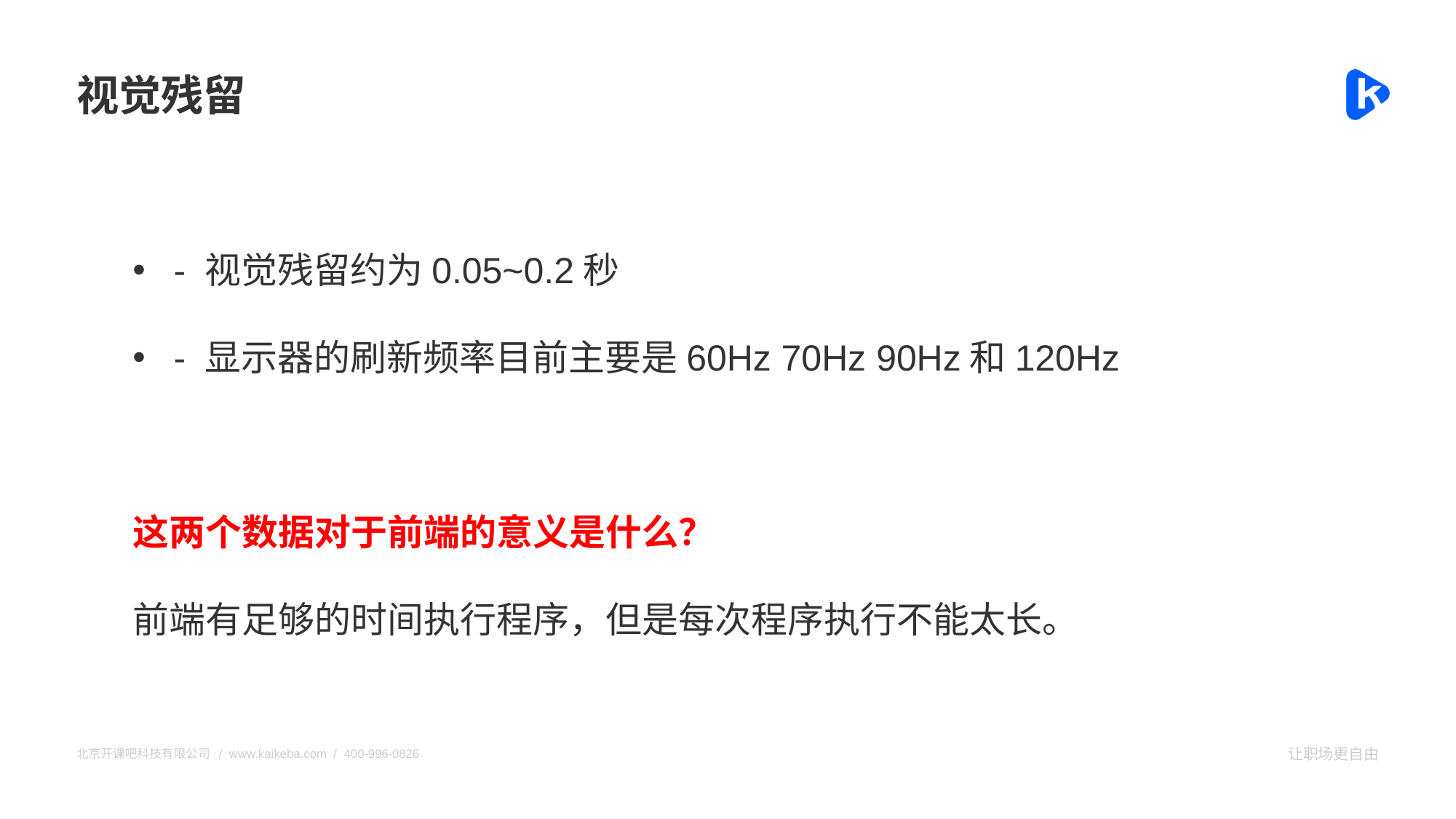

视觉残留
- 视觉残留约为0.05~0.2秒
- 显示器的刷新频率目前主要是60Hz 70Hz 90Hz和120Hz

这两个数据对于前端的意义是什么？
前端有足够的时间执行程序，但是每次程序执行不能太长。